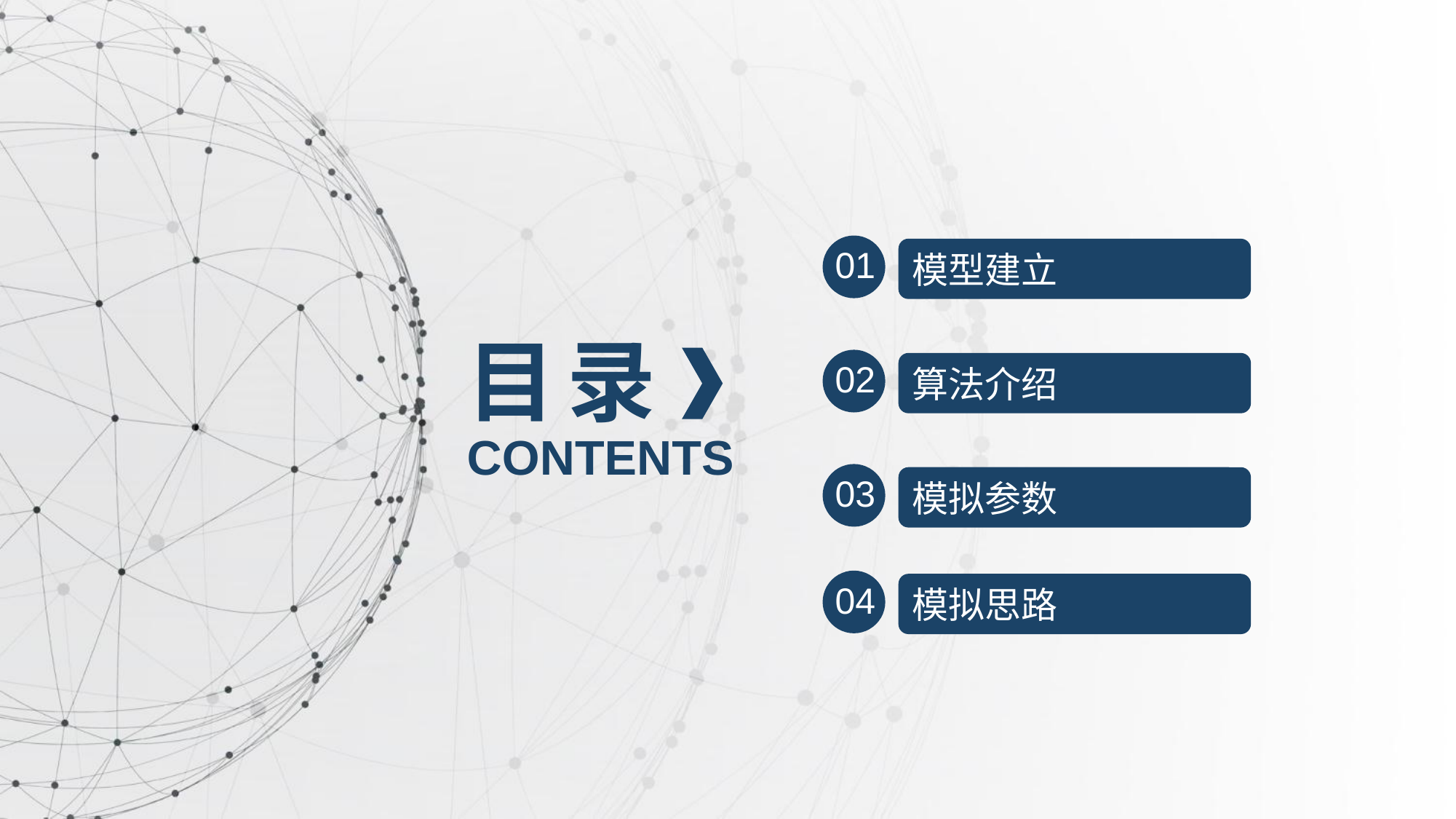

01
模型建立
目 录

02
算法介绍
CONTENTS

03
模拟参数

04
模拟思路